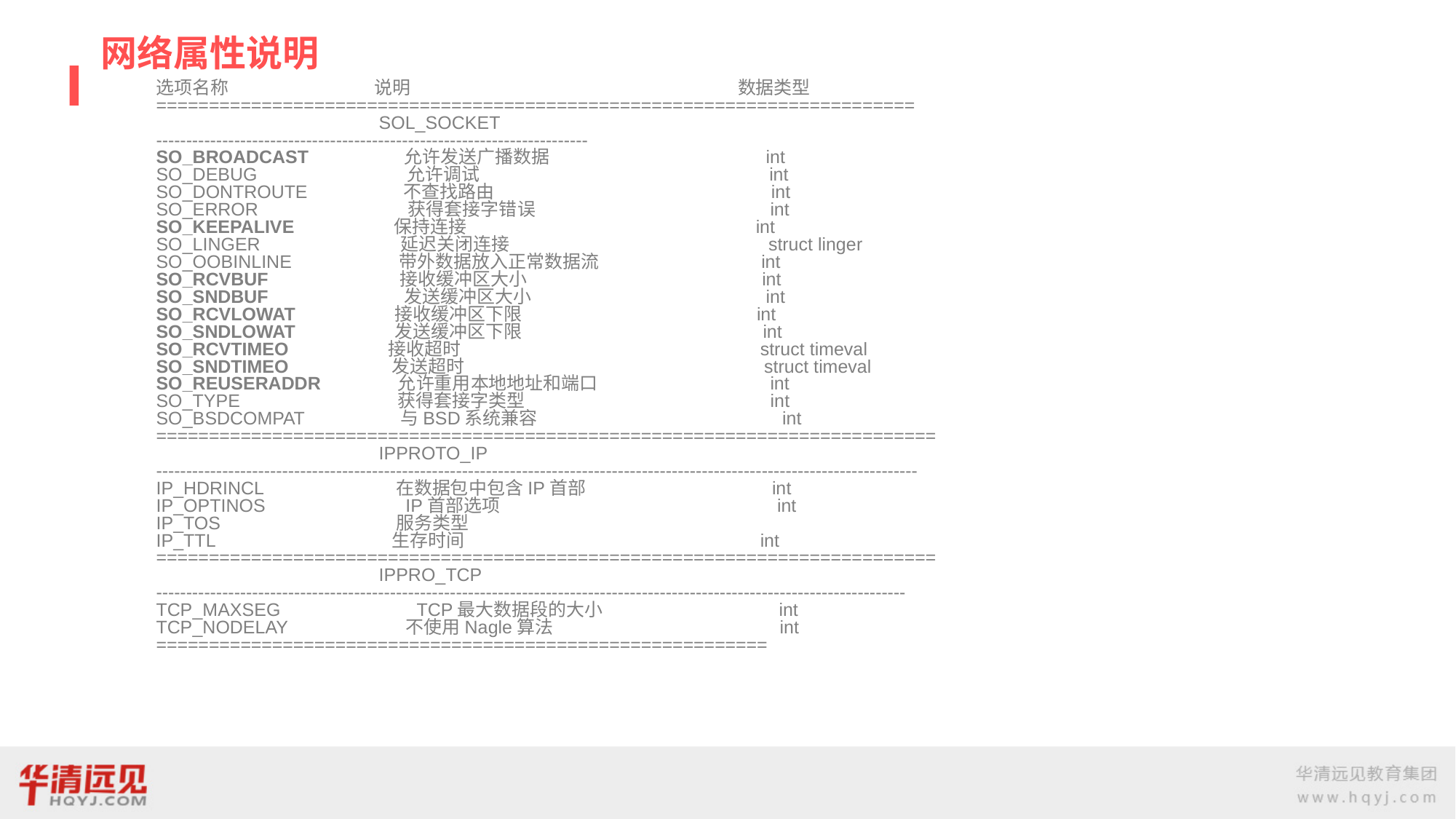

# 网络属性说明
选项名称　　　　　　　　说明　　　　　　　　　　　　　　　　　　数据类型
========================================================================
　　　　　　　　　　　　SOL_SOCKET
------------------------------------------------------------------------
SO_BROADCAST　　　　　允许发送广播数据　　　　　　　　　　　   int
SO_DEBUG　　　　　　　　允许调试　　　　　　　　　　　　　　　   int
SO_DONTROUTE　　　　　不查找路由　　　　　　　　　　　　　　　int
SO_ERROR　　　　　　　　获得套接字错误　　　　　　　　　　　　   int
SO_KEEPALIVE　　　　　 保持连接　　　　　　　　　　　　　　　   int
SO_LINGER　　　　　　　  延迟关闭连接　　　　　　　　　　　　　　struct linger
SO_OOBINLINE　　　　　   带外数据放入正常数据流　　　　　　　　   int
SO_RCVBUF　　　　　　　接收缓冲区大小　　　　　　　　　　　　   int
SO_SNDBUF　　　　　　　 发送缓冲区大小　　　　　　　　　　　　   int
SO_RCVLOWAT　　　　　 接收缓冲区下限　　　　　　　　　　　　   int
SO_SNDLOWAT　　　　　 发送缓冲区下限　　　　　　　　　　　　　int
SO_RCVTIMEO　　　　　 接收超时　　　　　　　　　　　　　　　　 struct timeval
SO_SNDTIMEO　　　　　  发送超时　　　　　　　　　　　　　　　 　struct timeval
SO_REUSERADDR　　　　允许重用本地地址和端口　　　　　　　　 　int
SO_TYPE　　　　　　　　  获得套接字类型　　　　　　　　　　　　 　int
SO_BSDCOMPAT　　　　　与BSD系统兼容　　　　　　　　　　　　　 int
==========================================================================
　　　　　　　　　　　　IPPROTO_IP
-------------------------------------------------------------------------------------------------------------------------------
IP_HDRINCL　　　　　　　在数据包中包含IP首部　　　　　　　　　　int
IP_OPTINOS　　　　　　　 IP首部选项　　　　　　　　　　　　　　　int
IP_TOS　　　　　　　　  　服务类型
IP_TTL　　　　　　　　　  生存时间　　　　　　　　　　　　　　　　int
==========================================================================
　　　　　　　　　　　　IPPRO_TCP
-----------------------------------------------------------------------------------------------------------------------------
TCP_MAXSEG　　　　　　　TCP最大数据段的大小　　　　　　　　　  int
TCP_NODELAY　　　　　　 不使用Nagle算法　　　　　　　　　　　　 int
==========================================================